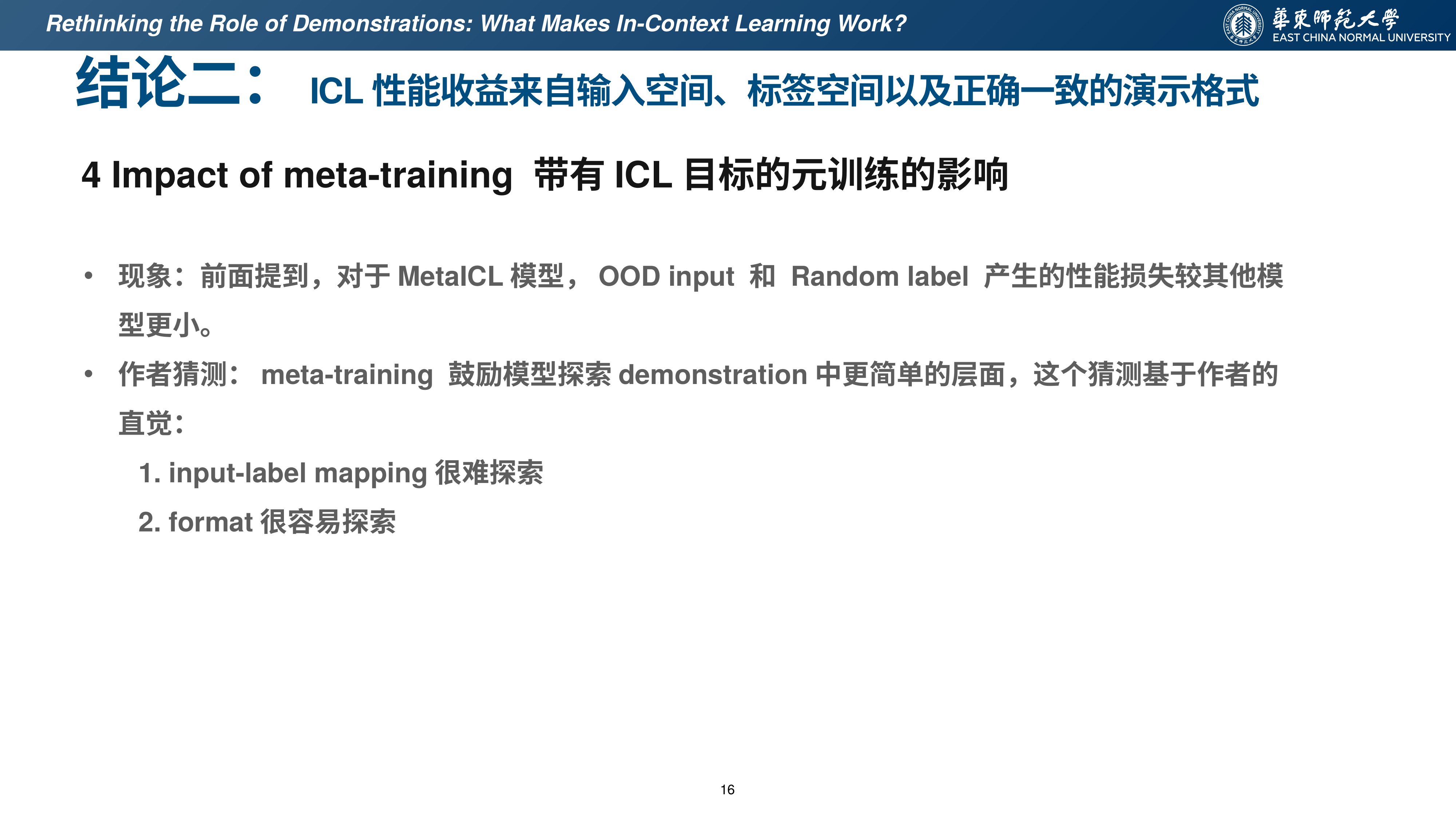

# 结论二：ICL性能收益来自输入空间、标签空间以及正确一致的演示格式
4 Impact of meta-training 带有ICL目标的元训练的影响
现象：前面提到，对于MetaICL模型，OOD input 和 Random label 产生的性能损失较其他模型更小。
作者猜测：meta-training 鼓励模型探索demonstration中更简单的层面，这个猜测基于作者的直觉：
	1. input-label mapping很难探索
	2. format很容易探索
16